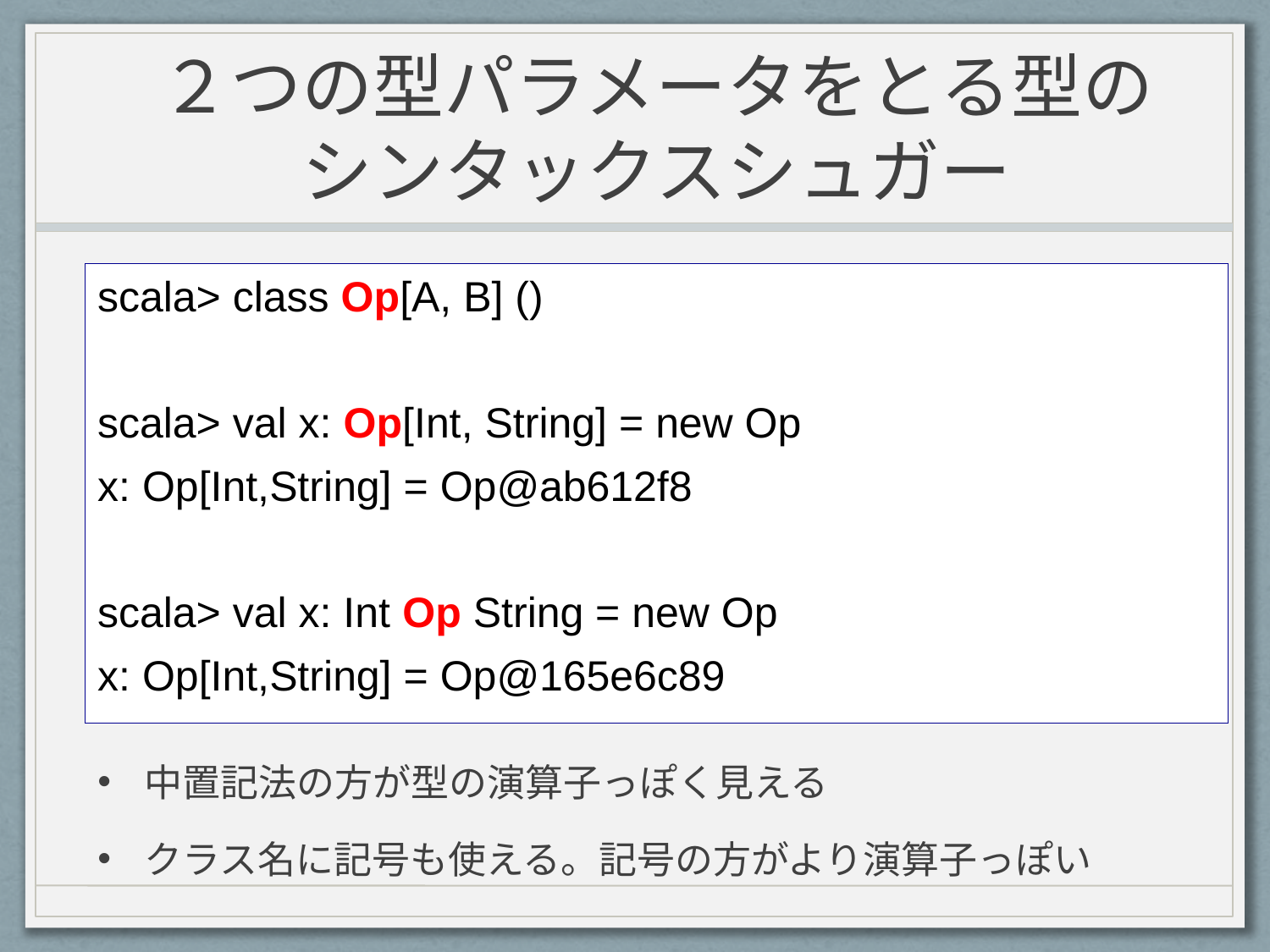

# ２つの型パラメータをとる型の シンタックスシュガー
scala> class Op[A, B] ()

scala> val x: Op[Int, String] = new Op
x: Op[Int,String] = Op@ab612f8

scala> val x: Int Op String = new Op
x: Op[Int,String] = Op@165e6c89
中置記法の方が型の演算子っぽく見える
クラス名に記号も使える。記号の方がより演算子っぽい